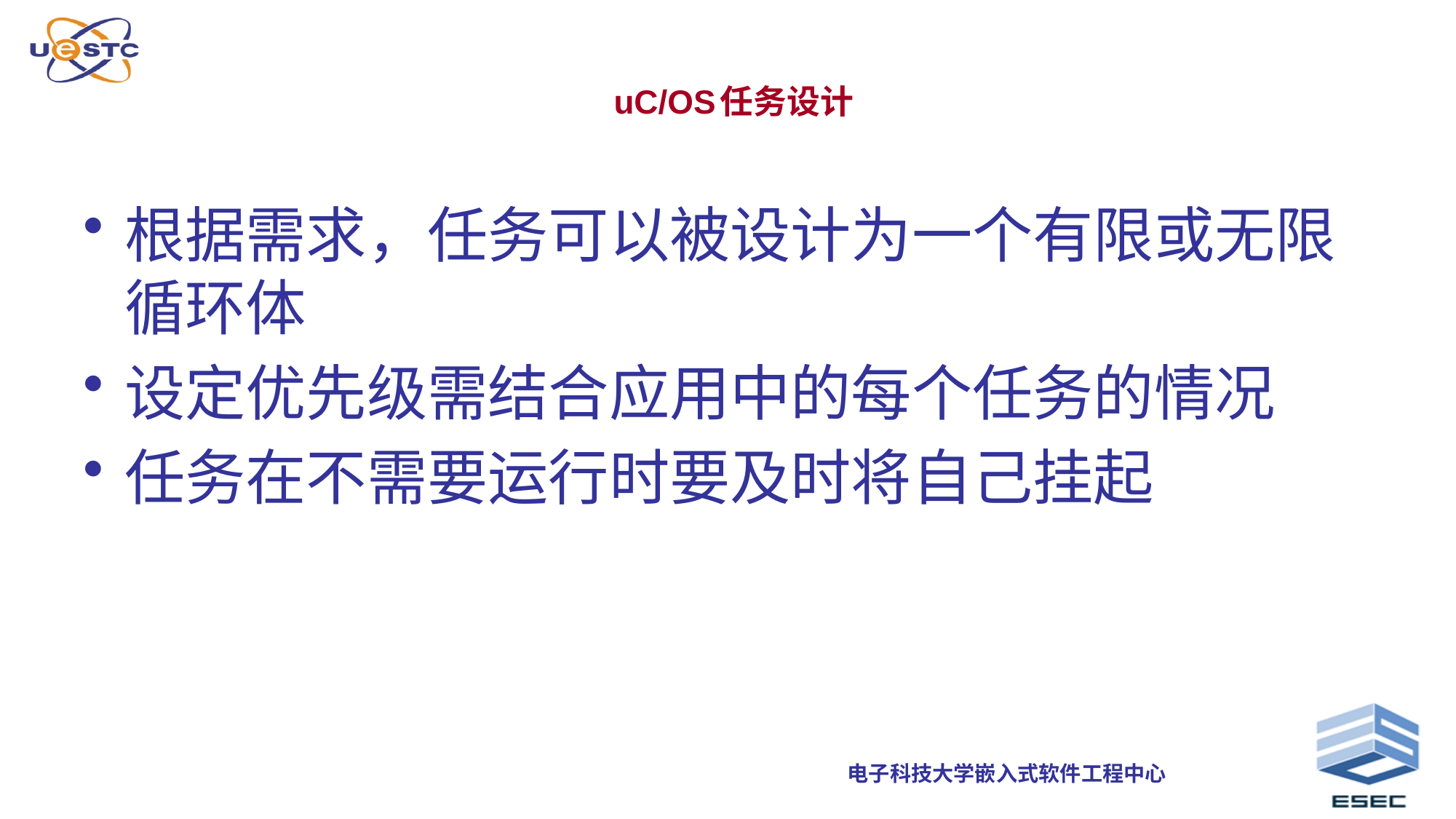

# uC/OS任务设计
根据需求，任务可以被设计为一个有限或无限循环体
设定优先级需结合应用中的每个任务的情况
任务在不需要运行时要及时将自己挂起